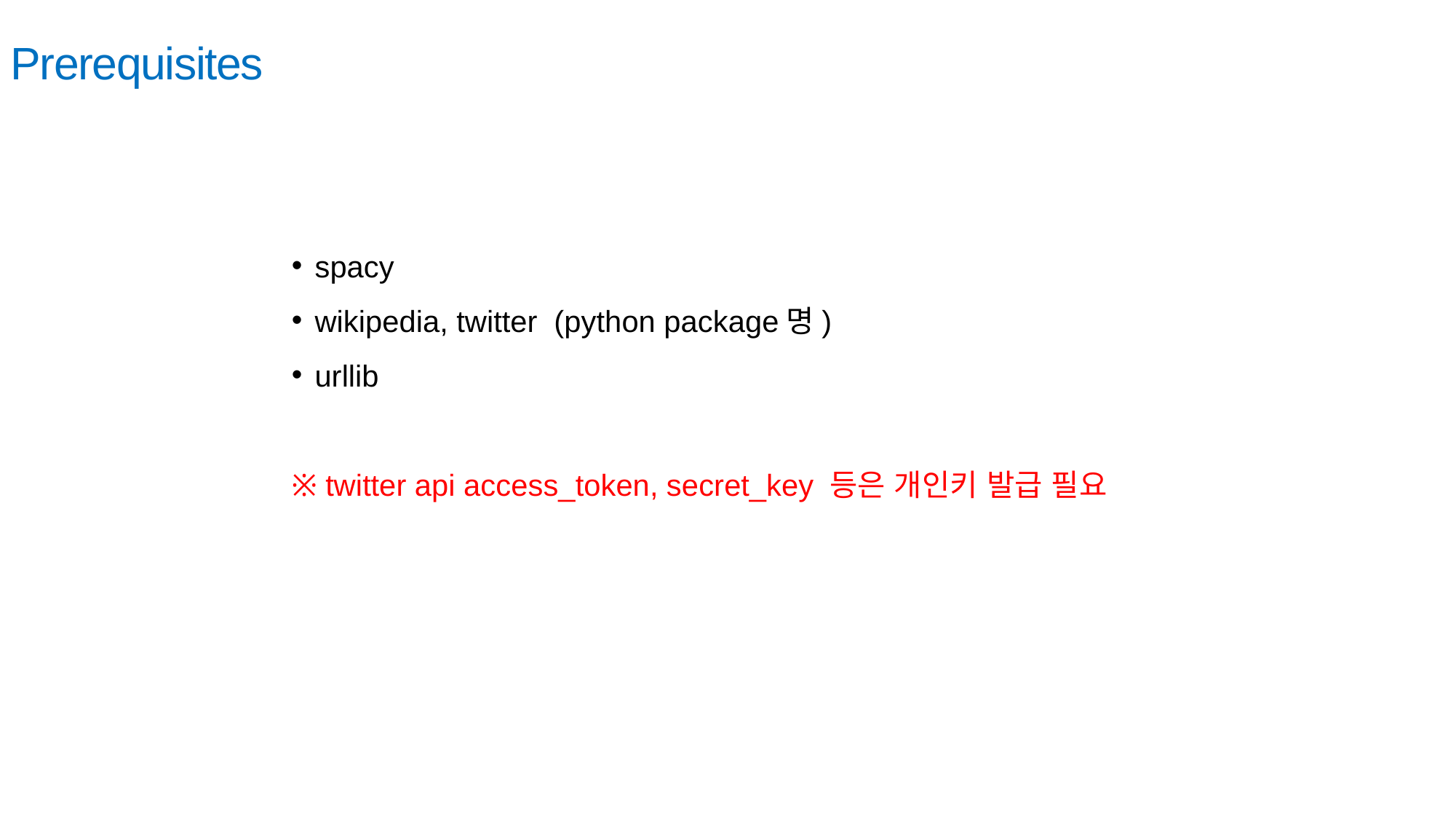

Prerequisites
spacy
wikipedia, twitter  (python package명)
urllib

※ twitter api access_token, secret_key 등은 개인키 발급 필요